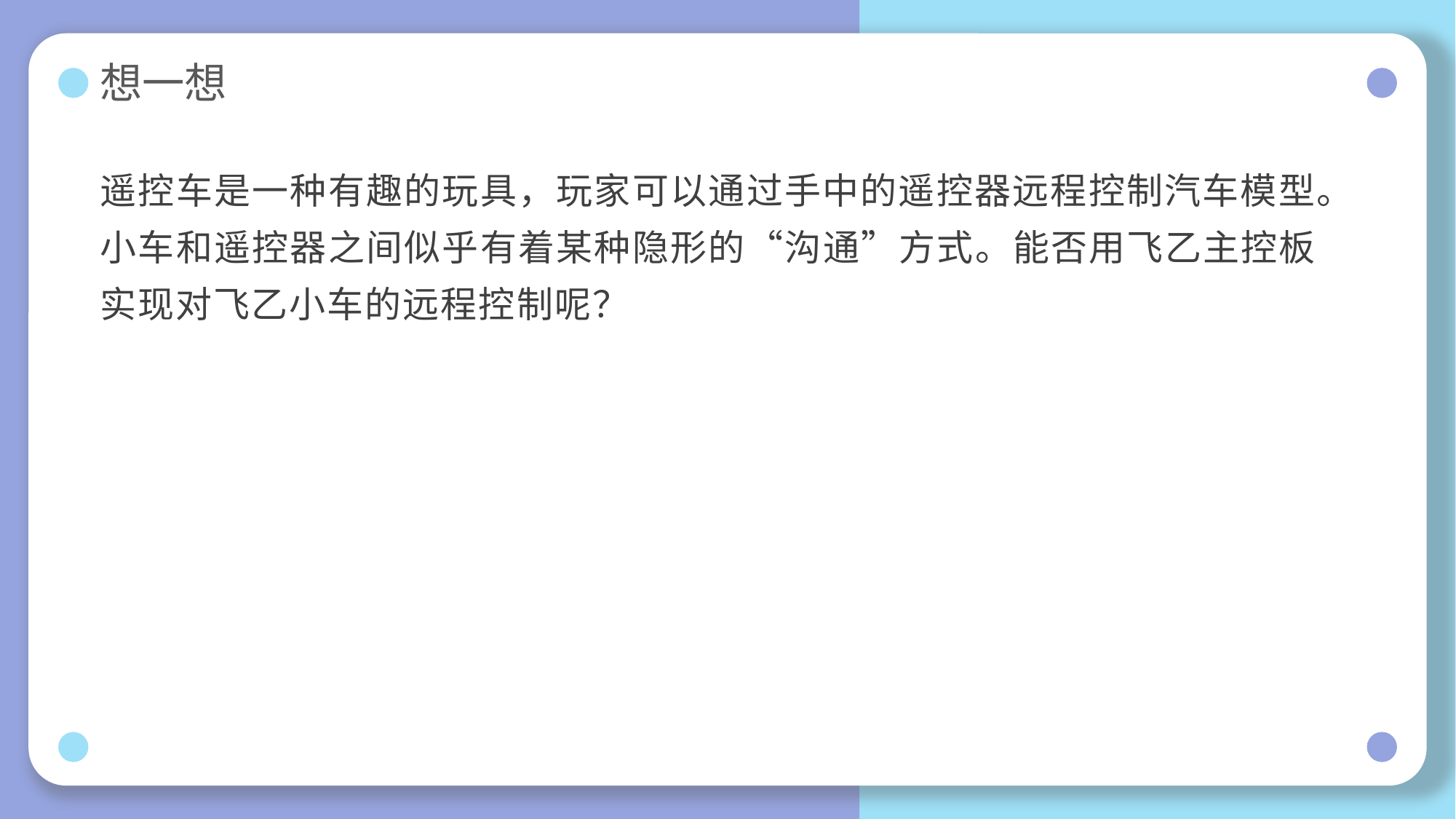

# 想一想
遥控车是一种有趣的玩具，玩家可以通过手中的遥控器远程控制汽车模型。小车和遥控器之间似乎有着某种隐形的“沟通”方式。能否用飞乙主控板实现对飞乙小车的远程控制呢？